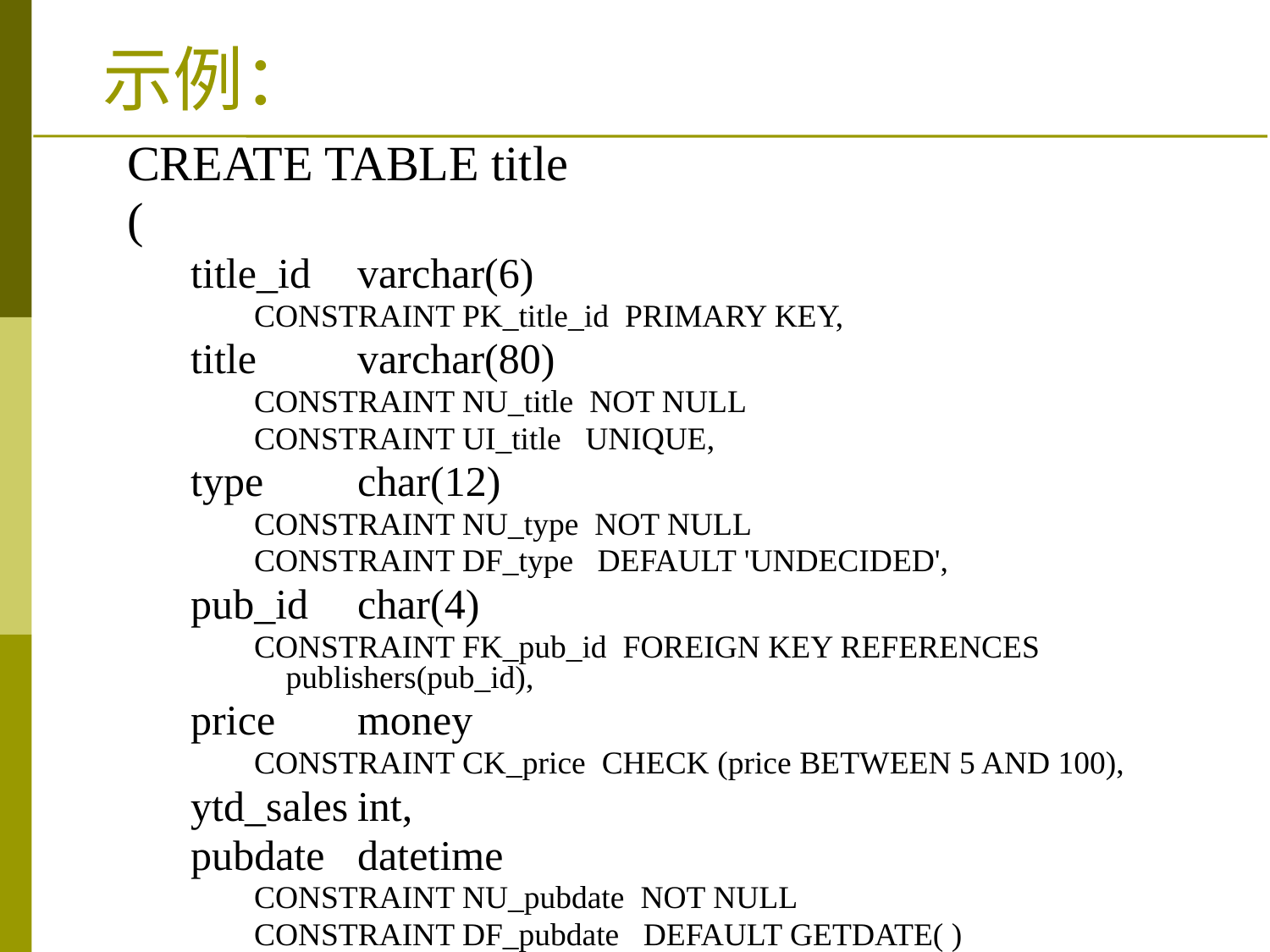

# 示例：
CREATE TABLE title
(
title_id	varchar(6)
CONSTRAINT PK_title_id  PRIMARY KEY,
title	varchar(80)
CONSTRAINT NU_title  NOT NULL
CONSTRAINT UI_title   UNIQUE,
type	char(12)
CONSTRAINT NU_type  NOT NULL
CONSTRAINT DF_type   DEFAULT 'UNDECIDED',
pub_id	char(4)
CONSTRAINT FK_pub_id  FOREIGN KEY REFERENCES publishers(pub_id),
price	money
CONSTRAINT CK_price  CHECK (price BETWEEN 5 AND 100),
ytd_sales	int,
pubdate	datetime
CONSTRAINT NU_pubdate  NOT NULL
CONSTRAINT DF_pubdate   DEFAULT GETDATE( )
)